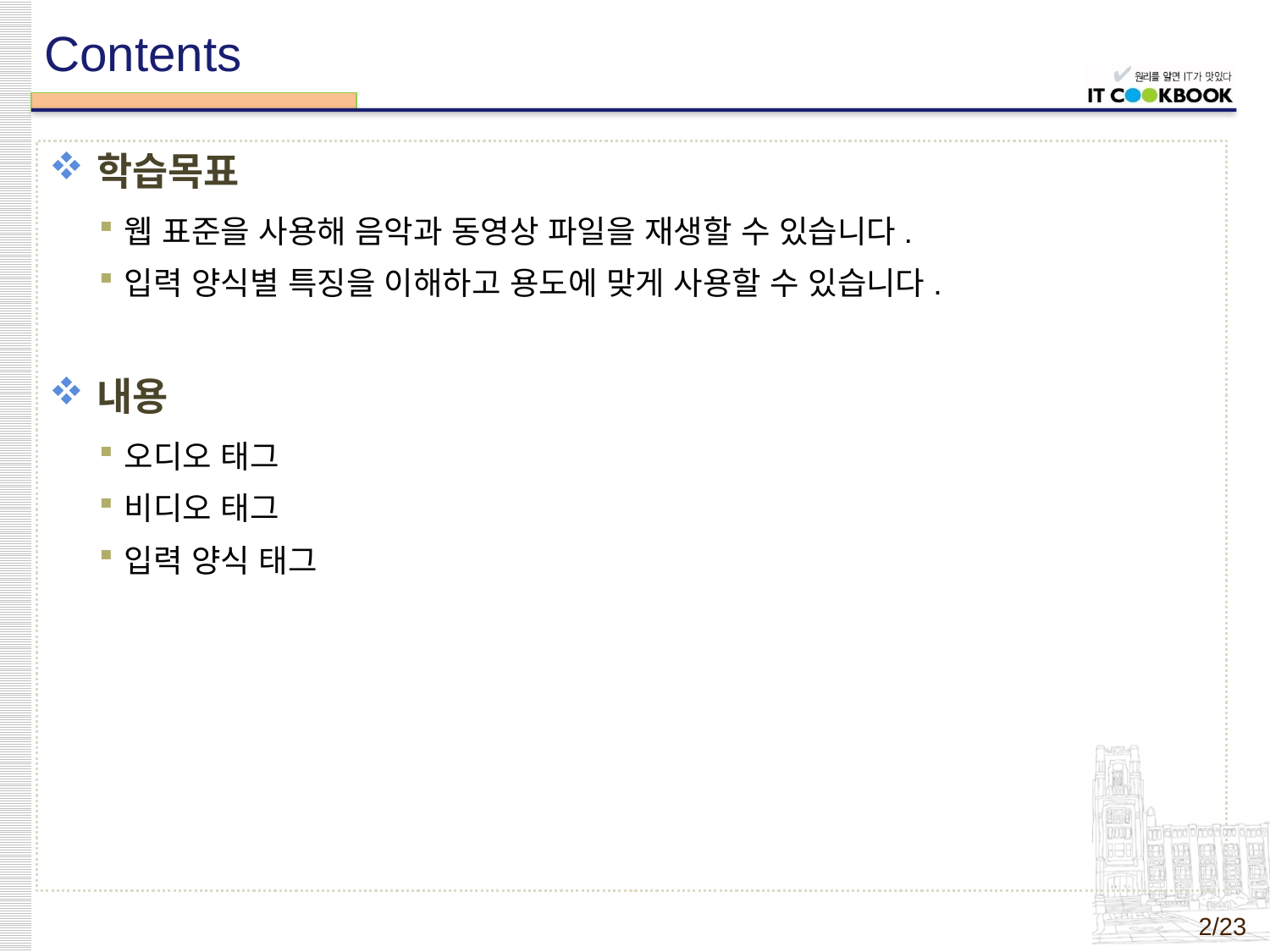

학습목표
웹 표준을 사용해 음악과 동영상 파일을 재생할 수 있습니다.
입력 양식별 특징을 이해하고 용도에 맞게 사용할 수 있습니다.

내용
오디오 태그
비디오 태그
입력 양식 태그